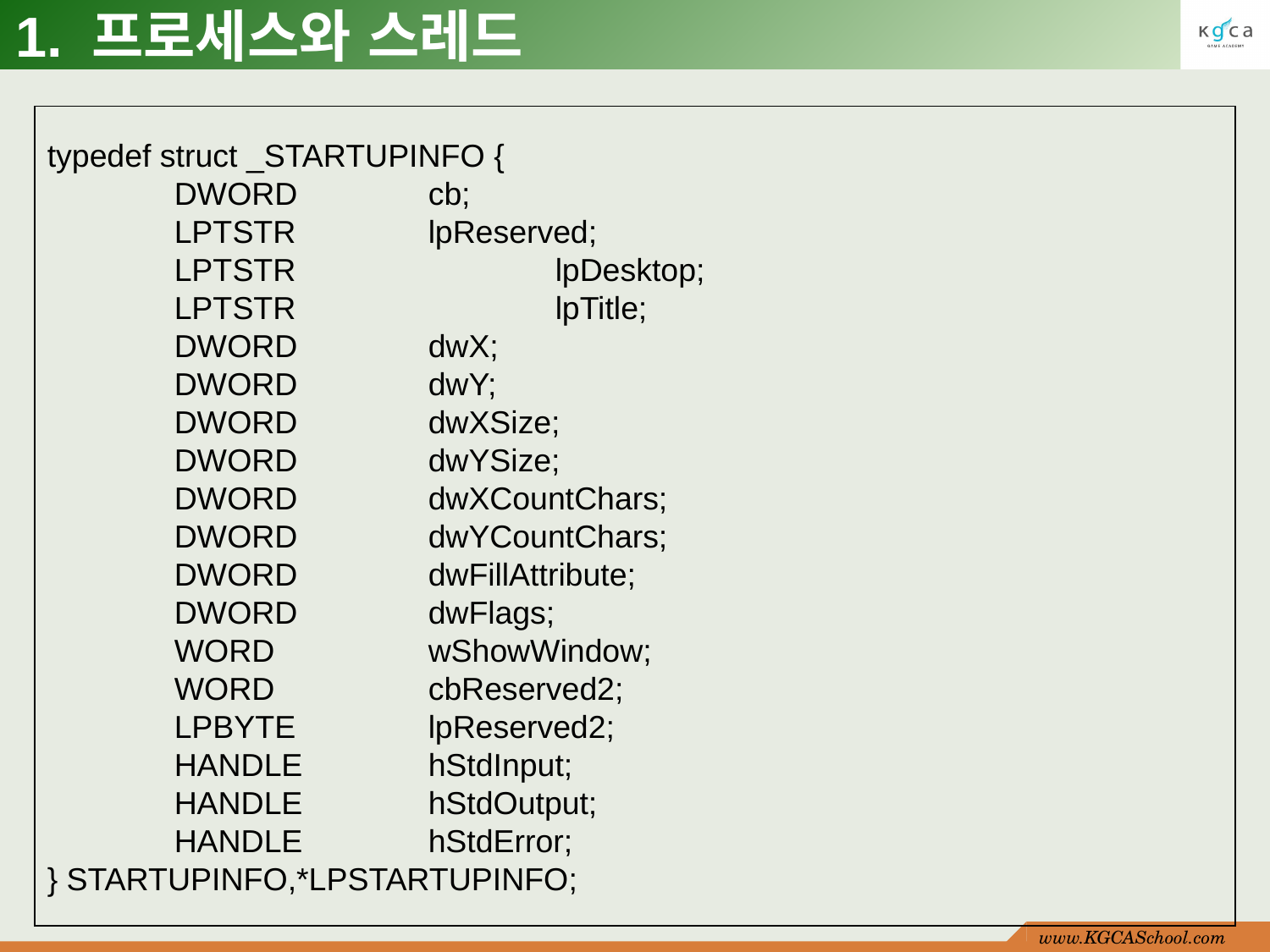

# 1. 프로세스와 스레드
typedef struct _STARTUPINFO {
	DWORD 	cb;
	LPTSTR	 	lpReserved;
	LPTSTR 		lpDesktop;
	LPTSTR 		lpTitle;
	DWORD 	dwX;
	DWORD 	dwY;
	DWORD 	dwXSize;
	DWORD 	dwYSize;
	DWORD 	dwXCountChars;
	DWORD 	dwYCountChars;
	DWORD 	dwFillAttribute;
	DWORD 	dwFlags;
	WORD 		wShowWindow;
	WORD 		cbReserved2;
	LPBYTE 	lpReserved2;
	HANDLE 	hStdInput;
	HANDLE 	hStdOutput;
	HANDLE 	hStdError;
} STARTUPINFO,*LPSTARTUPINFO;